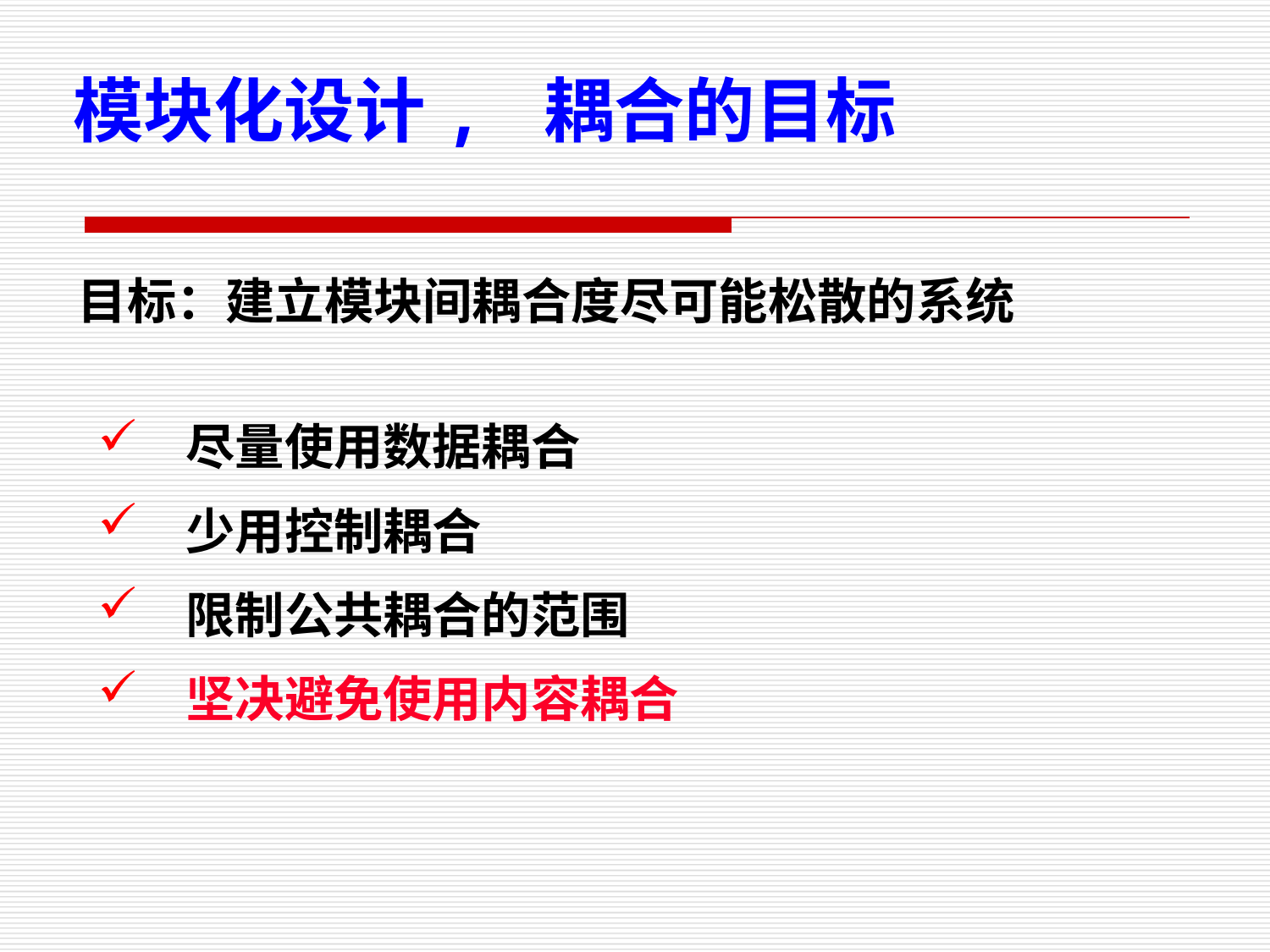

模块化设计, 耦合的目标
目标：建立模块间耦合度尽可能松散的系统
 尽量使用数据耦合
 少用控制耦合
 限制公共耦合的范围
 坚决避免使用内容耦合